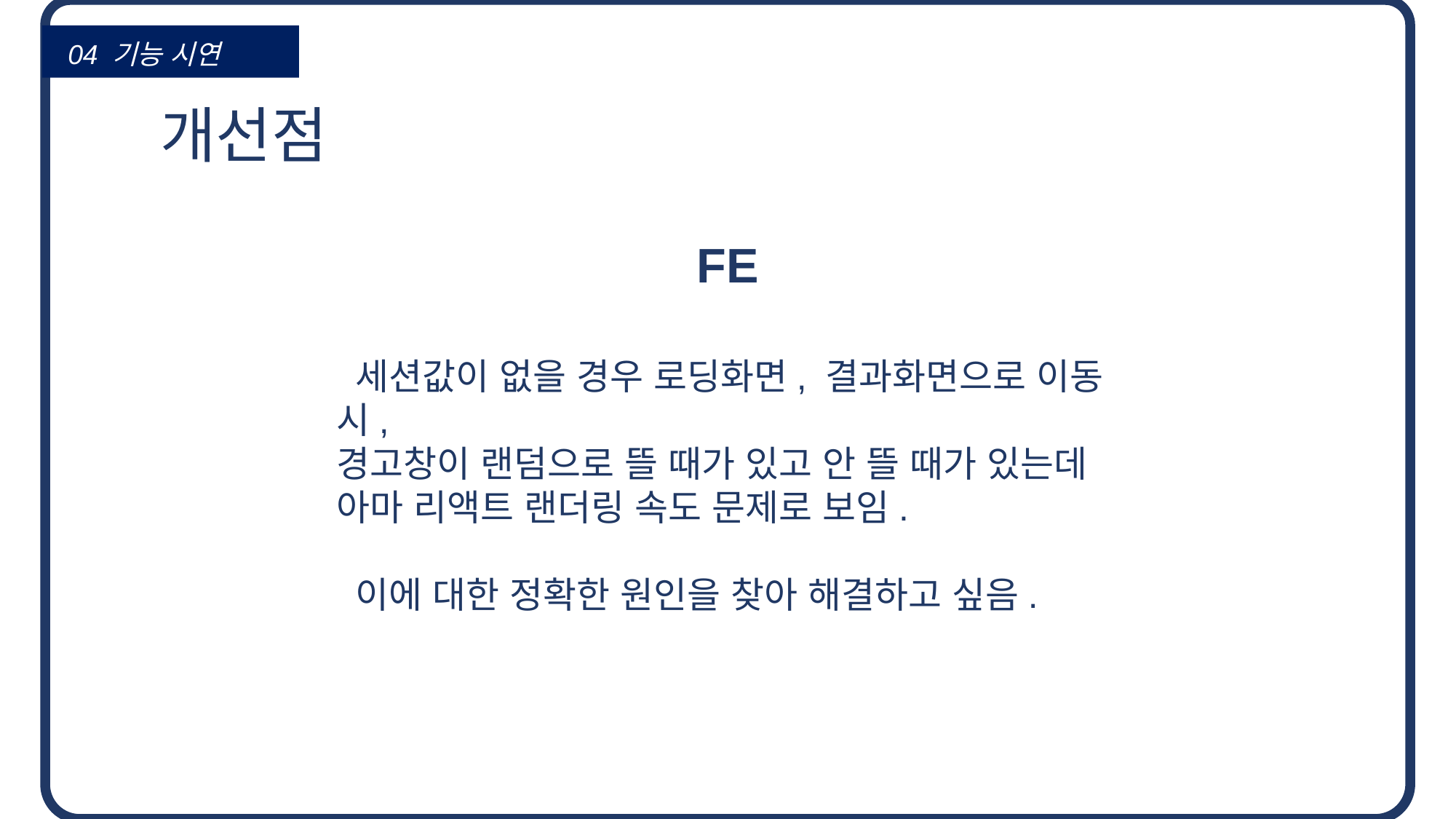

04 기능 시연
  개선점
FE
 세션값이 없을 경우 로딩화면, 결과화면으로 이동 시,
경고창이 랜덤으로 뜰 때가 있고 안 뜰 때가 있는데
아마 리액트 랜더링 속도 문제로 보임.

 이에 대한 정확한 원인을 찾아 해결하고 싶음.